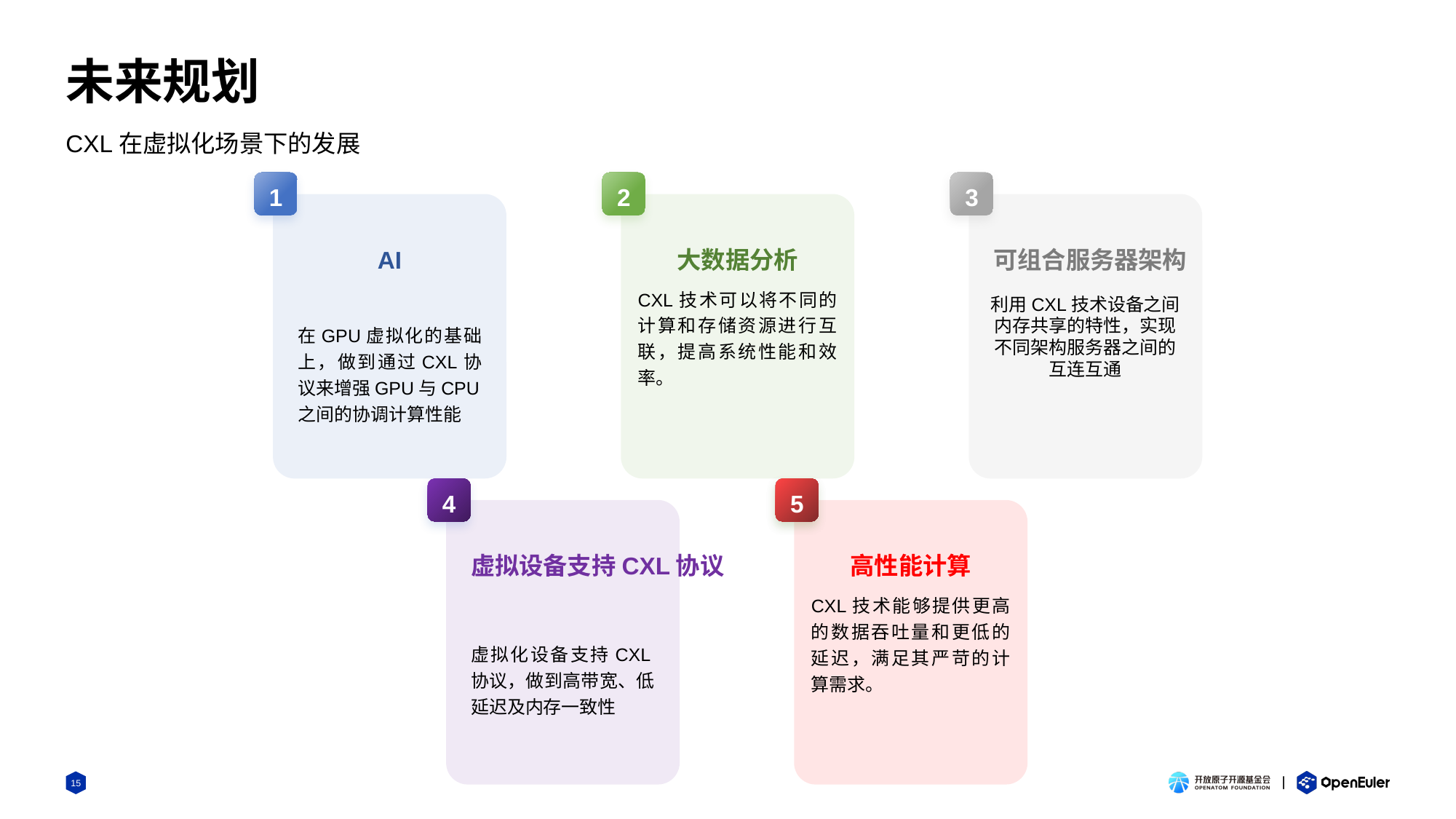

# 未来规划
CXL在虚拟化场景下的发展
1

AI
在GPU虚拟化的基础上，做到通过CXL协议来增强GPU与CPU之间的协调计算性能
2
CXL技术可以将不同的计算和存储资源进行互联，提高系统性能和效率。
大数据分析

3
利用CXL技术设备之间内存共享的特性，实现不同架构服务器之间的互连互通
可组合服务器架构

4

虚拟设备支持CXL协议
虚拟化设备支持CXL协议，做到高带宽、低延迟及内存一致性
5
CXL技术能够提供更高的数据吞吐量和更低的延迟，满足其严苛的计算需求。
高性能计算